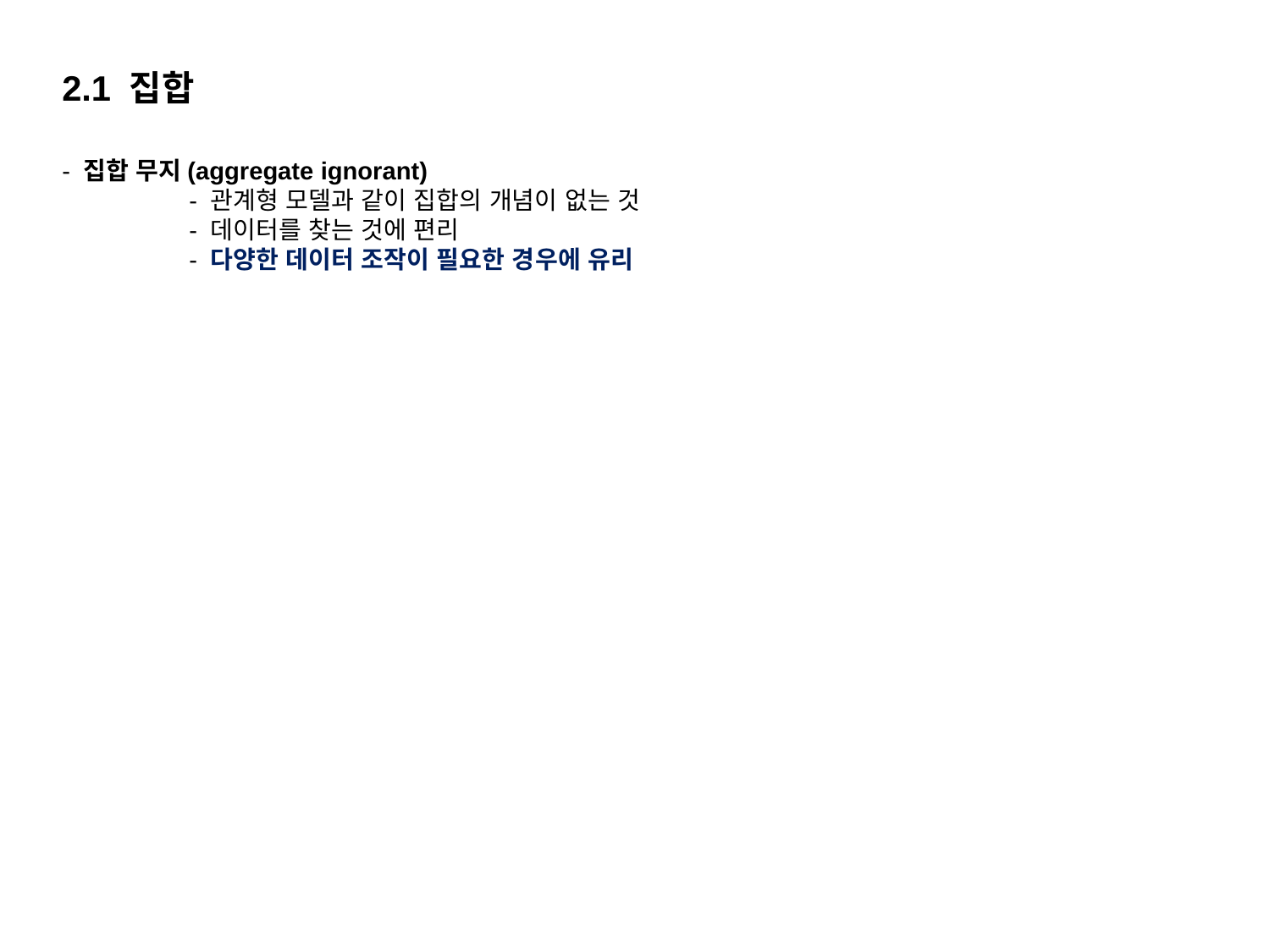

2.1 집합
- 집합 무지(aggregate ignorant)
	- 관계형 모델과 같이 집합의 개념이 없는 것
	- 데이터를 찾는 것에 편리
	- 다양한 데이터 조작이 필요한 경우에 유리